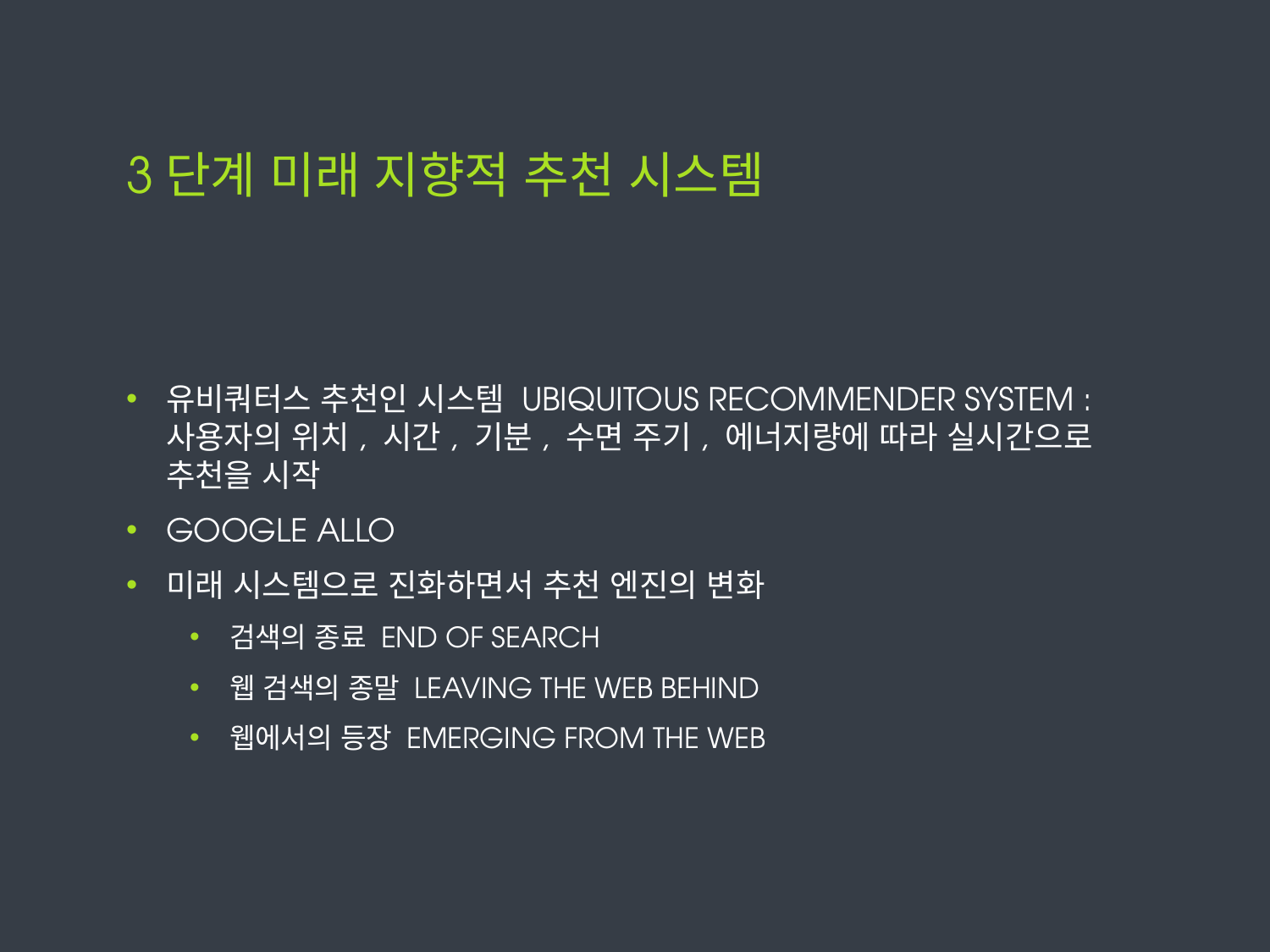

# 3단계 미래 지향적 추천 시스템
유비쿼터스 추천인 시스템 Ubiquitous recommender system : 사용자의 위치, 시간, 기분, 수면 주기, 에너지량에 따라 실시간으로 추천을 시작
Google Allo
미래 시스템으로 진화하면서 추천 엔진의 변화
검색의 종료 End of search
웹 검색의 종말 Leaving the Web behind
웹에서의 등장 Emerging from the Web